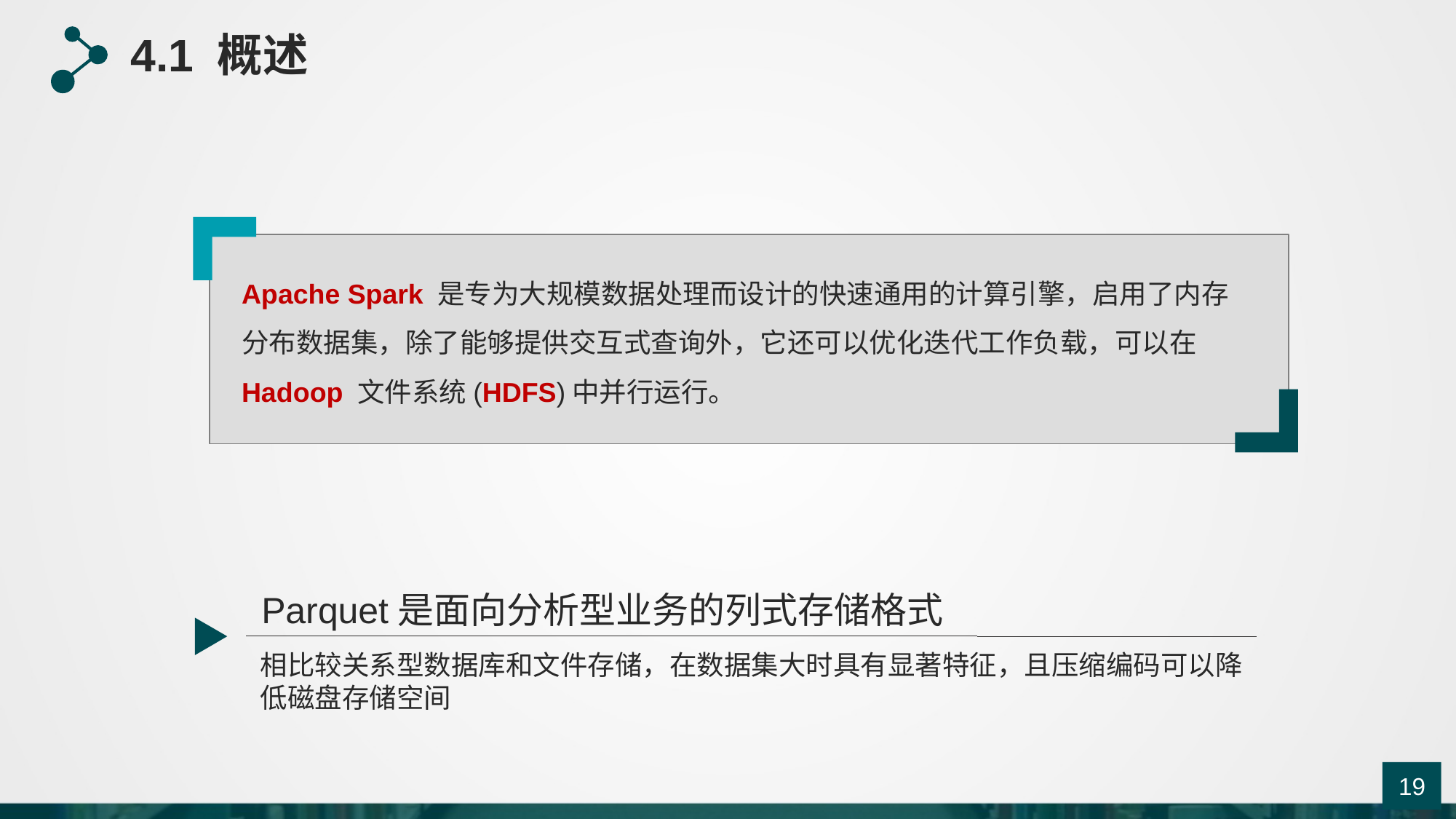

4.1 概述

Apache Spark 是专为大规模数据处理而设计的快速通用的计算引擎，启用了内存分布数据集，除了能够提供交互式查询外，它还可以优化迭代工作负载，可以在 Hadoop 文件系统(HDFS)中并行运行。

Parquet是面向分析型业务的列式存储格式

相比较关系型数据库和文件存储，在数据集大时具有显著特征，且压缩编码可以降低磁盘存储空间